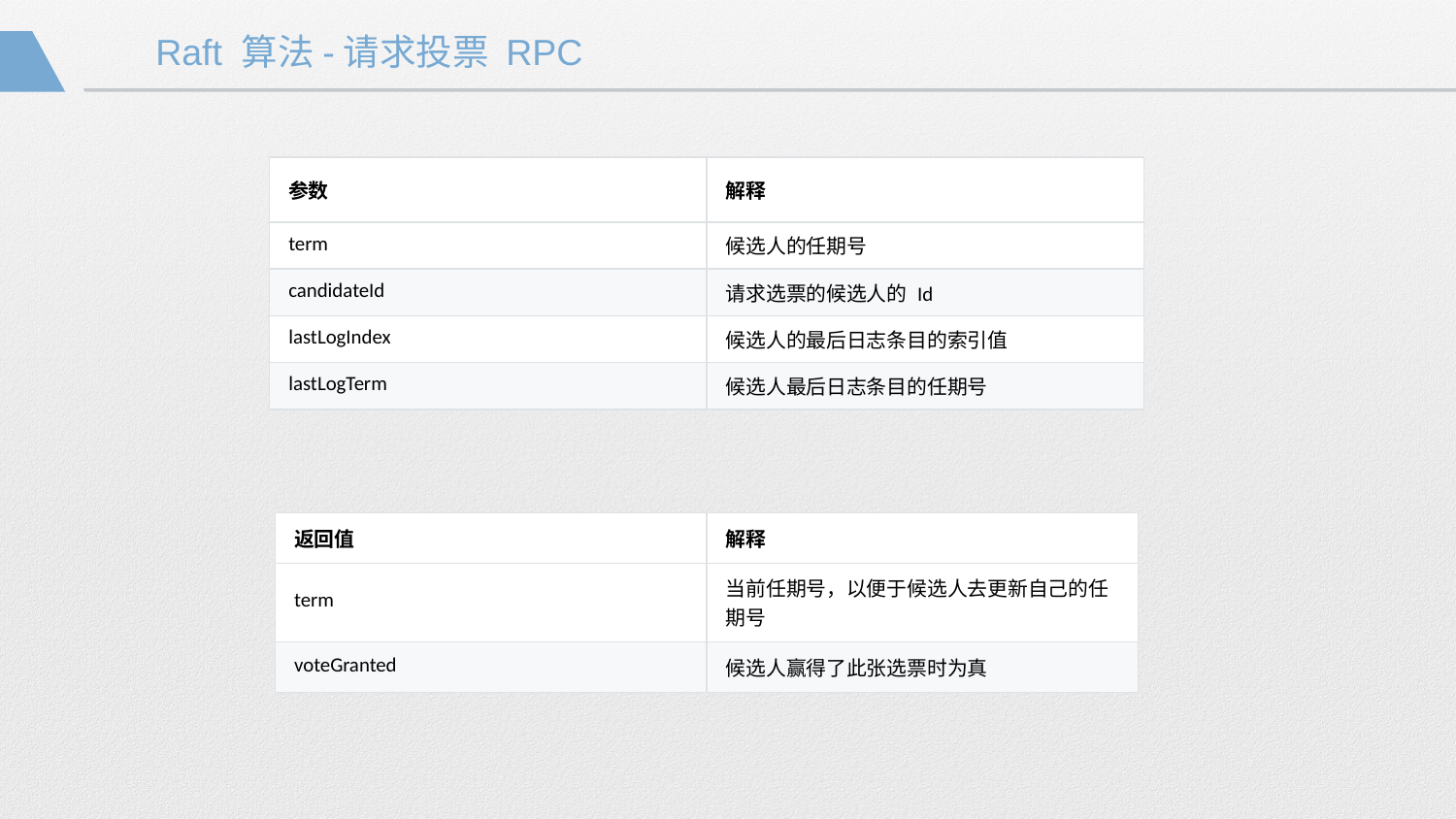

Raft 算法-请求投票 RPC
| 参数 | 解释 |
| --- | --- |
| term | 候选人的任期号 |
| candidateId | 请求选票的候选人的 Id |
| lastLogIndex | 候选人的最后日志条目的索引值 |
| lastLogTerm | 候选人最后日志条目的任期号 |
| 返回值 | 解释 |
| --- | --- |
| term | 当前任期号，以便于候选人去更新自己的任期号 |
| voteGranted | 候选人赢得了此张选票时为真 |